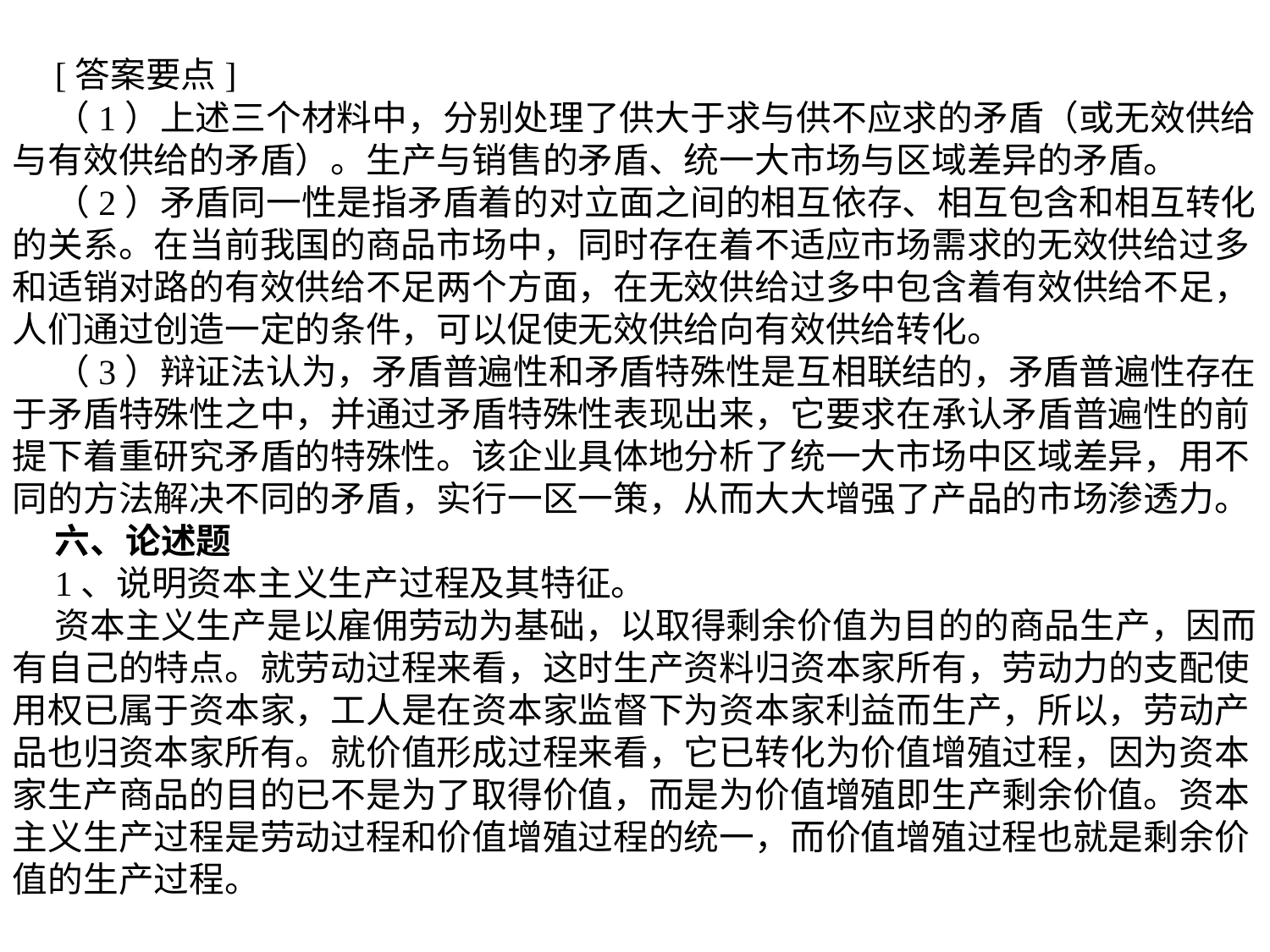

[答案要点]
（1）上述三个材料中，分别处理了供大于求与供不应求的矛盾（或无效供给与有效供给的矛盾）。生产与销售的矛盾、统一大市场与区域差异的矛盾。
（2）矛盾同一性是指矛盾着的对立面之间的相互依存、相互包含和相互转化的关系。在当前我国的商品市场中，同时存在着不适应市场需求的无效供给过多和适销对路的有效供给不足两个方面，在无效供给过多中包含着有效供给不足，人们通过创造一定的条件，可以促使无效供给向有效供给转化。
（3）辩证法认为，矛盾普遍性和矛盾特殊性是互相联结的，矛盾普遍性存在于矛盾特殊性之中，并通过矛盾特殊性表现出来，它要求在承认矛盾普遍性的前提下着重研究矛盾的特殊性。该企业具体地分析了统一大市场中区域差异，用不同的方法解决不同的矛盾，实行一区一策，从而大大增强了产品的市场渗透力。
六、论述题
1、说明资本主义生产过程及其特征。
资本主义生产是以雇佣劳动为基础，以取得剩余价值为目的的商品生产，因而有自己的特点。就劳动过程来看，这时生产资料归资本家所有，劳动力的支配使用权已属于资本家，工人是在资本家监督下为资本家利益而生产，所以，劳动产品也归资本家所有。就价值形成过程来看，它已转化为价值增殖过程，因为资本家生产商品的目的已不是为了取得价值，而是为价值增殖即生产剩余价值。资本主义生产过程是劳动过程和价值增殖过程的统一，而价值增殖过程也就是剩余价值的生产过程。